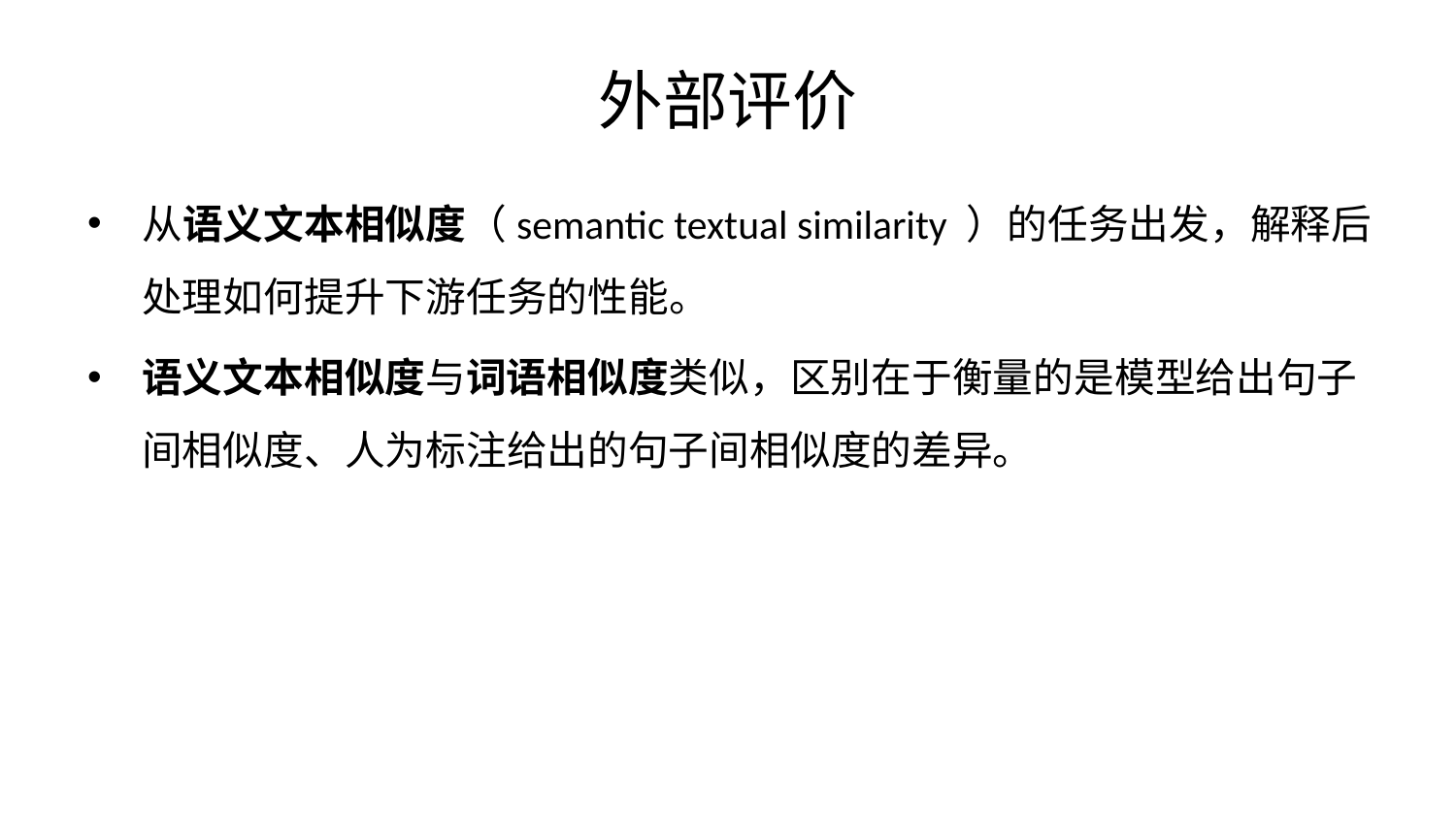

# 外部评价
从语义文本相似度（semantic textual similarity ）的任务出发，解释后处理如何提升下游任务的性能。
语义文本相似度与词语相似度类似，区别在于衡量的是模型给出句子间相似度、人为标注给出的句子间相似度的差异。